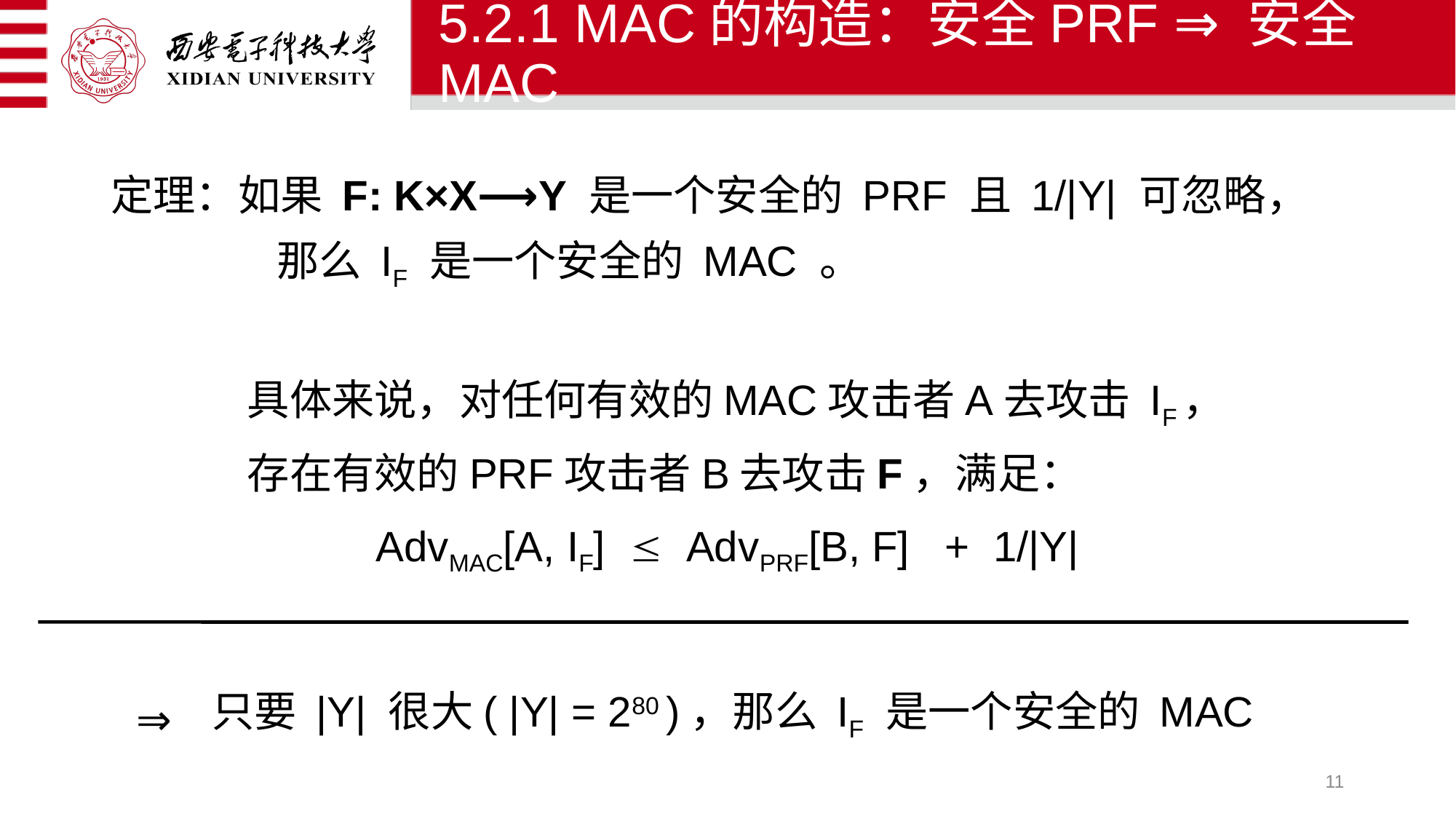

# 5.2.1 MAC的构造：安全PRF ⇒ 安全MAC
定理：如果 F: K×X⟶Y 是一个安全的 PRF 且 1/|Y| 可忽略，
		  那么 IF 是一个安全的 MAC 。

		具体来说，对任何有效的MAC攻击者A去攻击 IF，
		存在有效的PRF攻击者B去攻击F，满足：
AdvMAC[A, IF]  ≤  AdvPRF[B, F]   +  1/|Y|

⇒
只要 |Y| 很大( |Y| = 280 )，那么 IF 是一个安全的 MAC
11